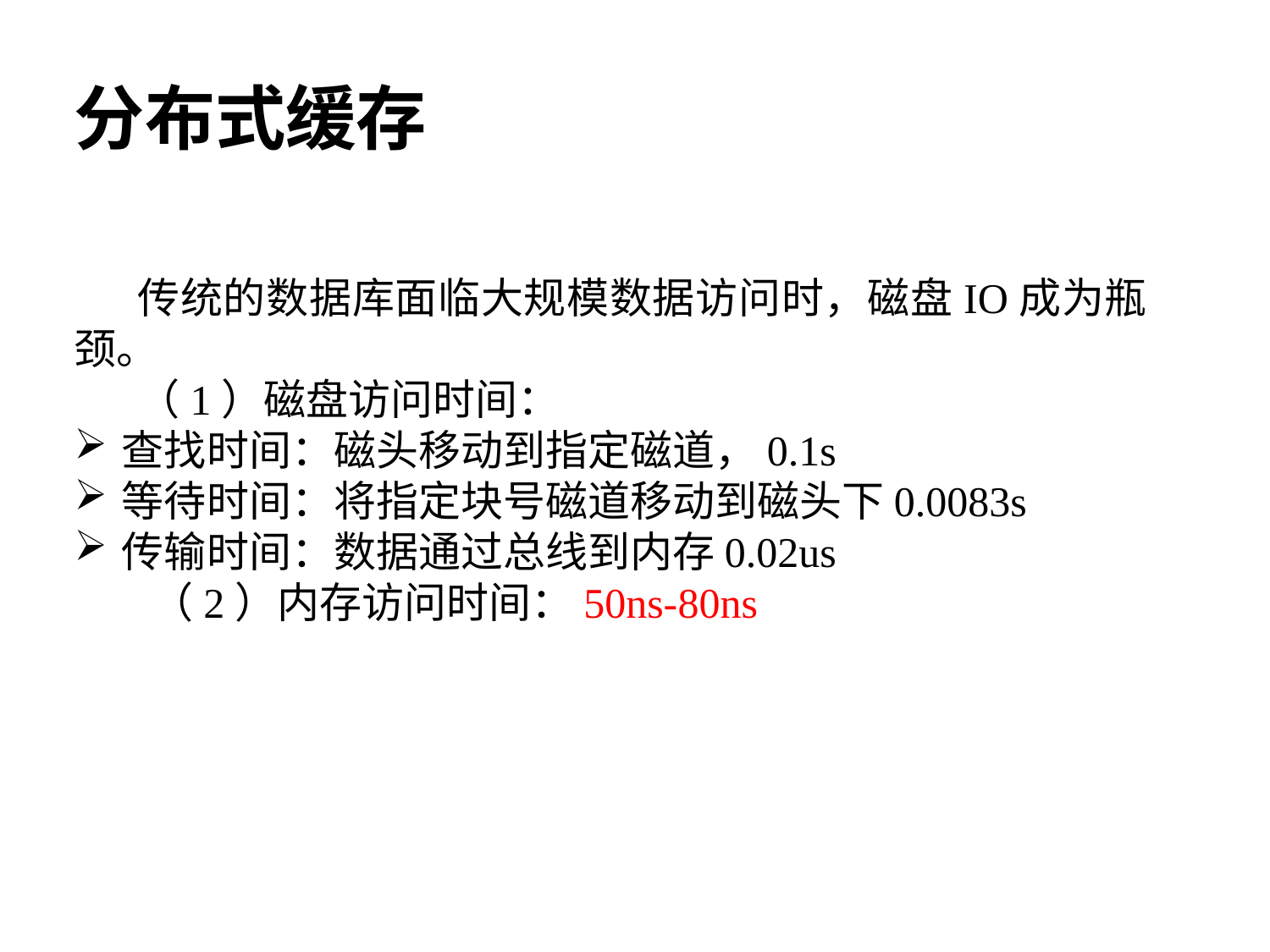

# 分布式缓存
传统的数据库面临大规模数据访问时，磁盘IO成为瓶颈。
（1）磁盘访问时间：
查找时间：磁头移动到指定磁道，0.1s
等待时间：将指定块号磁道移动到磁头下0.0083s
传输时间：数据通过总线到内存0.02us
       （2）内存访问时间：50ns-80ns